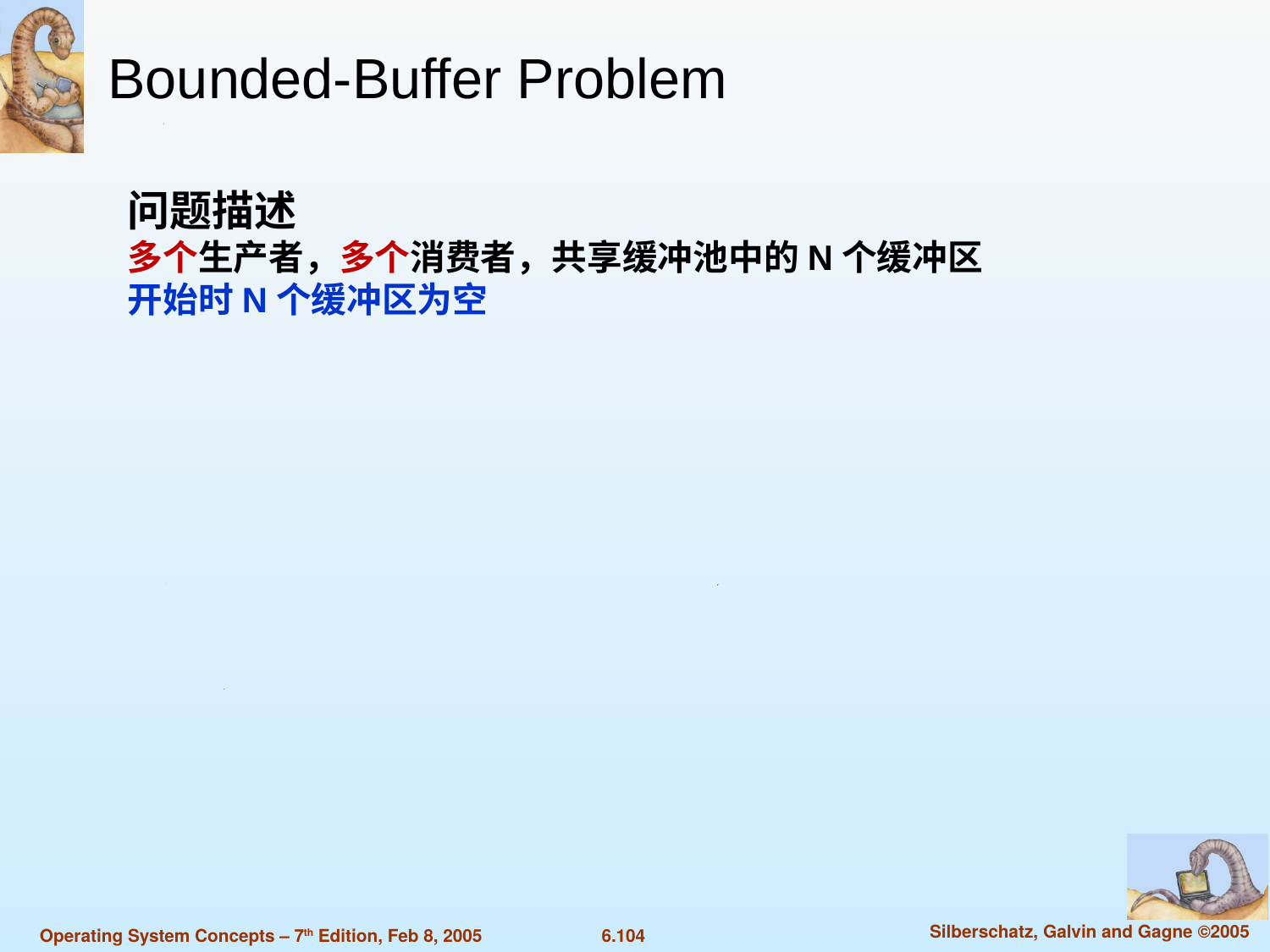

Bounded-Buffer Problem
问题描述
多个生产者，多个消费者，共享缓冲池中的N个缓冲区
开始时N个缓冲区为空